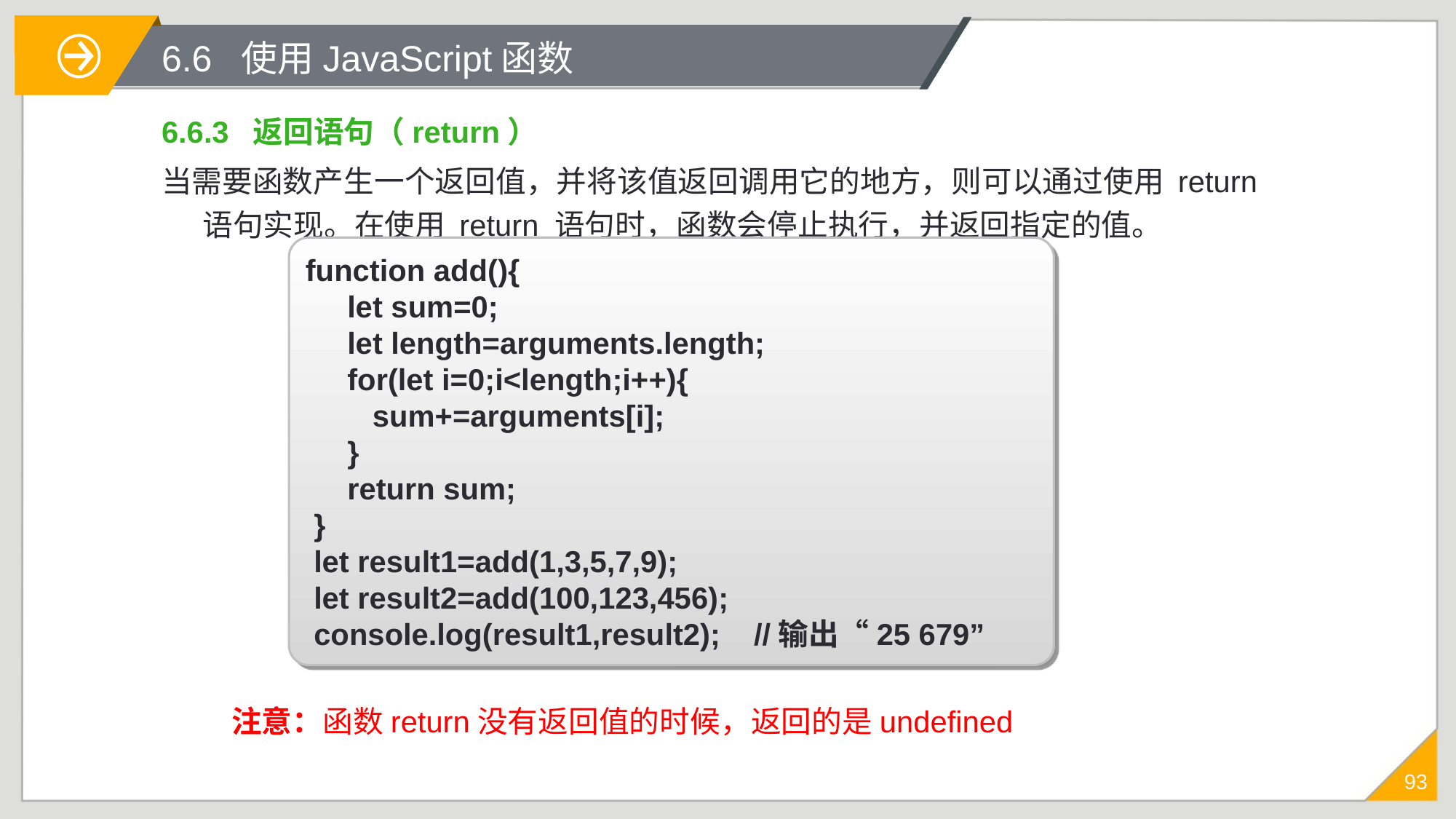

# 6.6  使用JavaScript函数
6.6.3  返回语句（return）
当需要函数产生一个返回值，并将该值返回调用它的地方，则可以通过使用 return 语句实现。在使用 return 语句时，函数会停止执行，并返回指定的值。

function add(){
     let sum=0;
     let length=arguments.length;
     for(let i=0;i<length;i++){
        sum+=arguments[i];
     }
     return sum;
 }
 let result1=add(1,3,5,7,9);
 let result2=add(100,123,456);
 console.log(result1,result2);    //输出“25 679”
注意：函数return没有返回值的时候，返回的是undefined